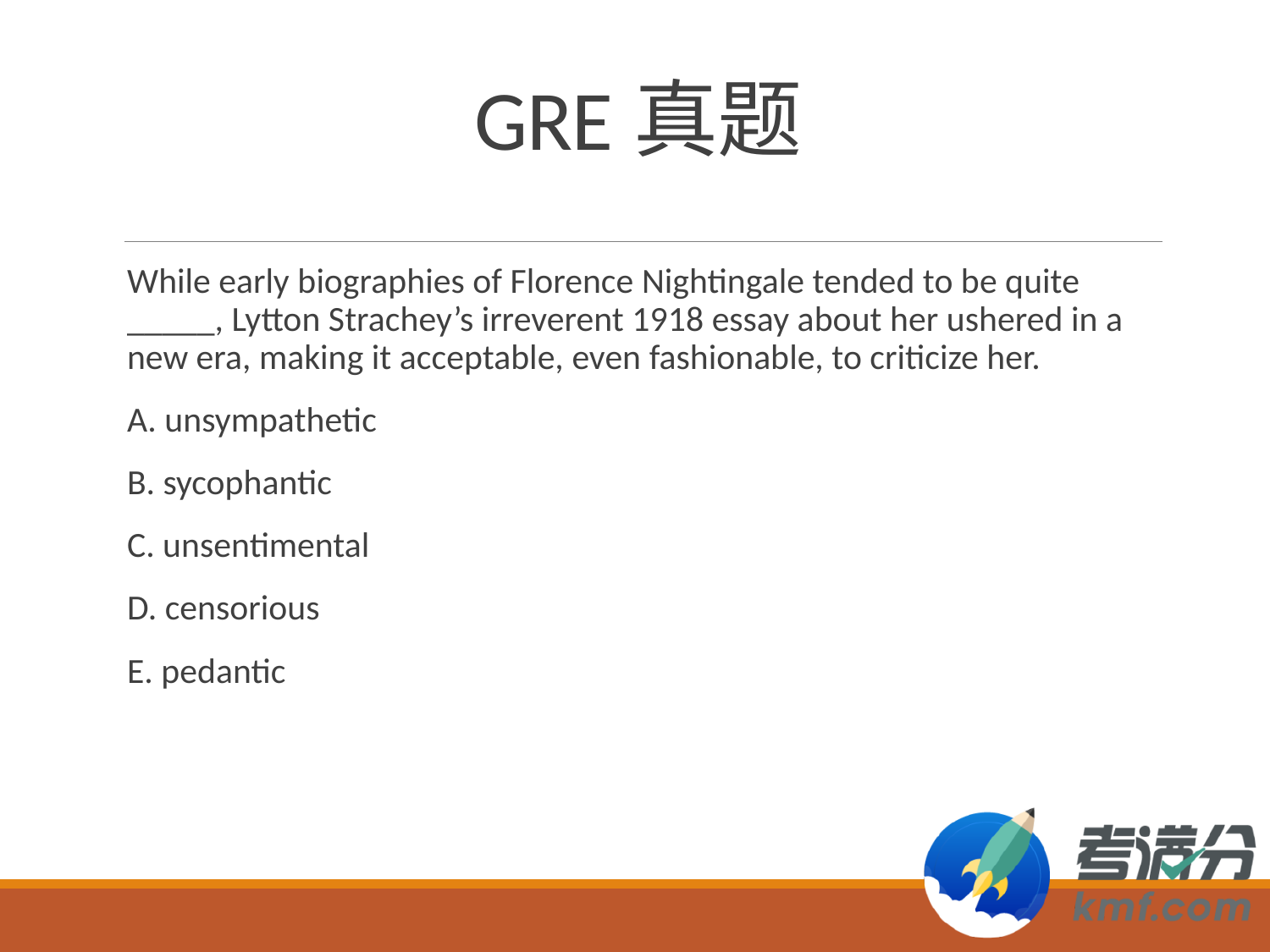

# GRE真题
While early biographies of Florence Nightingale tended to be quite _____, Lytton Strachey’s irreverent 1918 essay about her ushered in a new era, making it acceptable, even fashionable, to criticize her.
A. unsympathetic
B. sycophantic
C. unsentimental
D. censorious
E. pedantic